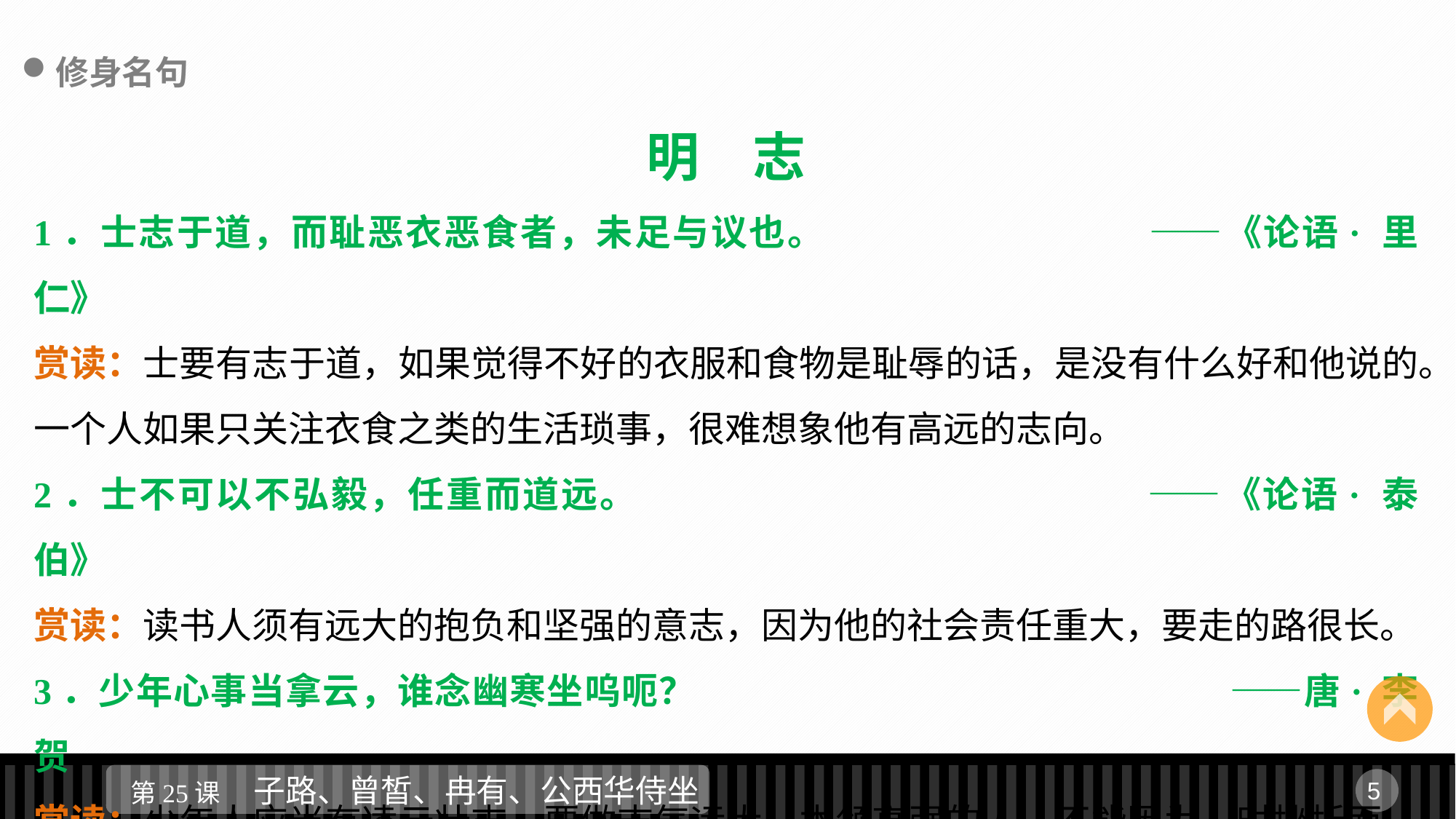

修身名句
明　志
1．士志于道，而耻恶衣恶食者，未足与议也。			         ——《论语· 里仁》
赏读：士要有志于道，如果觉得不好的衣服和食物是耻辱的话，是没有什么好和他说的。一个人如果只关注衣食之类的生活琐事，很难想象他有高远的志向。
2．士不可以不弘毅，任重而道远。				         ——《论语· 泰伯》
赏读：读书人须有远大的抱负和坚强的意志，因为他的社会责任重大，要走的路很长。
3．少年心事当拿云，谁念幽寒坐呜呃？					         ——唐· 李贺
赏读：少年人应当有凌云壮志，要做志气远大、本领高强的人，不能因为一时挫折而一蹶不振。老是唉声叹气，那是谁也不会来怜惜你的。